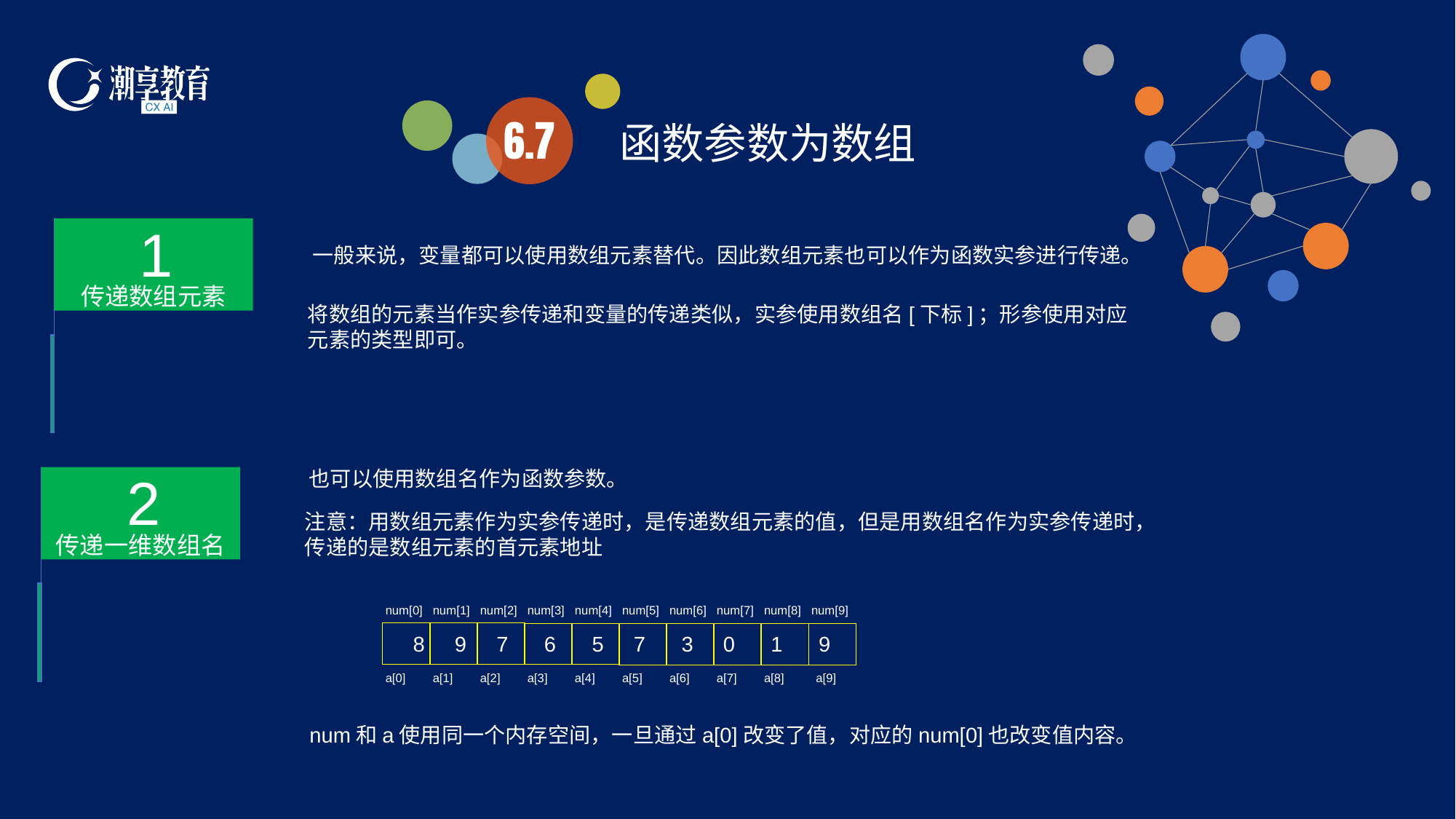

6.7

函数参数为数组
1

传递数组元素

一般来说，变量都可以使用数组元素替代。因此数组元素也可以作为函数实参进行传递。
将数组的元素当作实参传递和变量的传递类似，实参使用数组名[下标]；形参使用对应元素的类型即可。
2

传递一维数组名

也可以使用数组名作为函数参数。
注意：用数组元素作为实参传递时，是传递数组元素的值，但是用数组名作为实参传递时，传递的是数组元素的首元素地址
num[0]
num[1]
num[2]
num[3]
num[4]
num[5]
num[6]
num[7]
num[8]
num[9]

 8     9     7      6      5     7      3     0      1      9
a[0]
a[1]
a[2]
a[3]
a[4]
a[5]
a[6]
a[7]
a[8]
a[9]
num和a使用同一个内存空间，一旦通过a[0]改变了值，对应的num[0]也改变值内容。